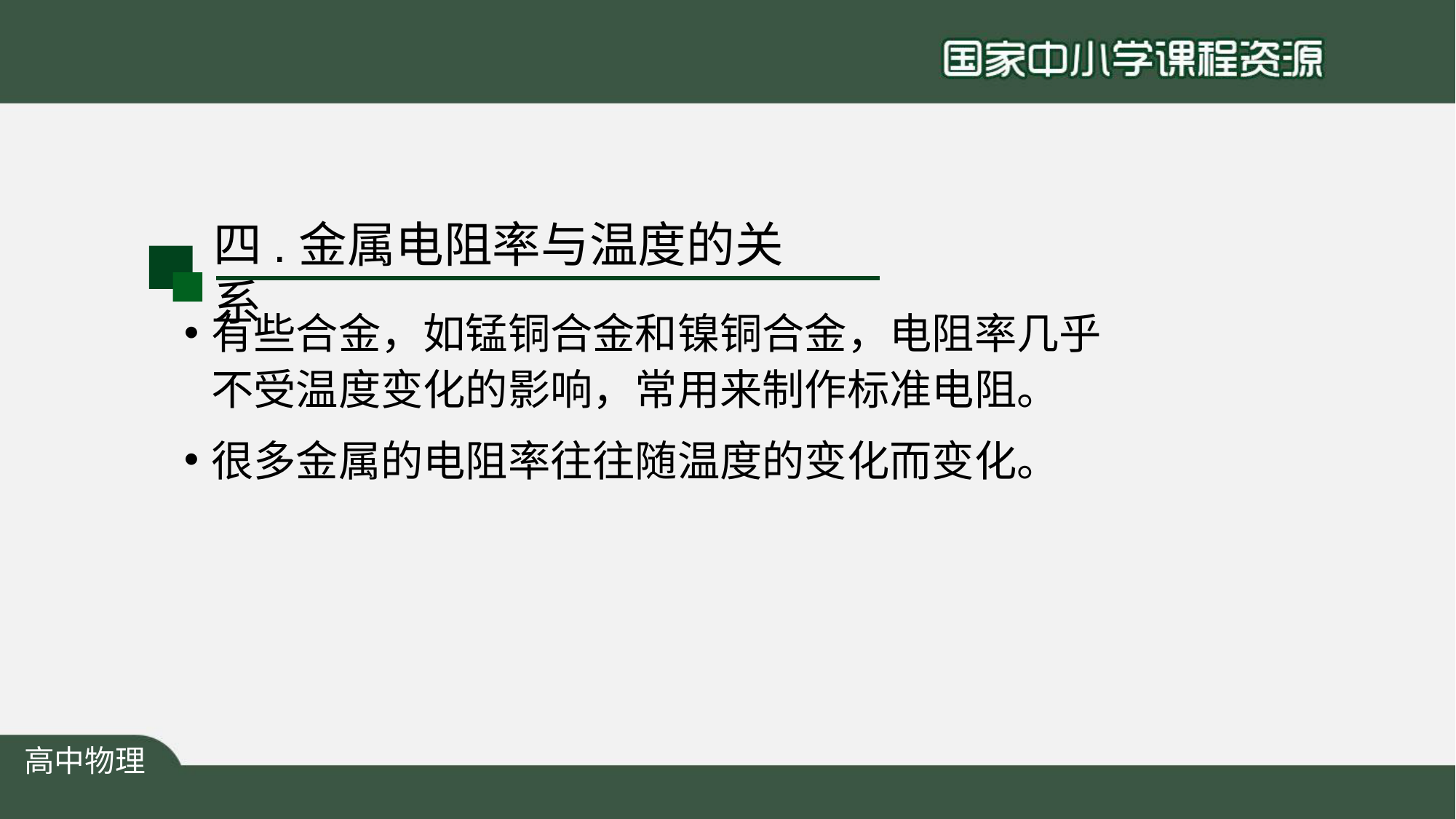

# 四.金属电阻率与温度的关系

有些合金，如锰铜合金和镍铜合金，电阻率几乎 不受温度变化的影响，常用来制作标准电阻。
很多金属的电阻率往往随温度的变化而变化。
高中物理